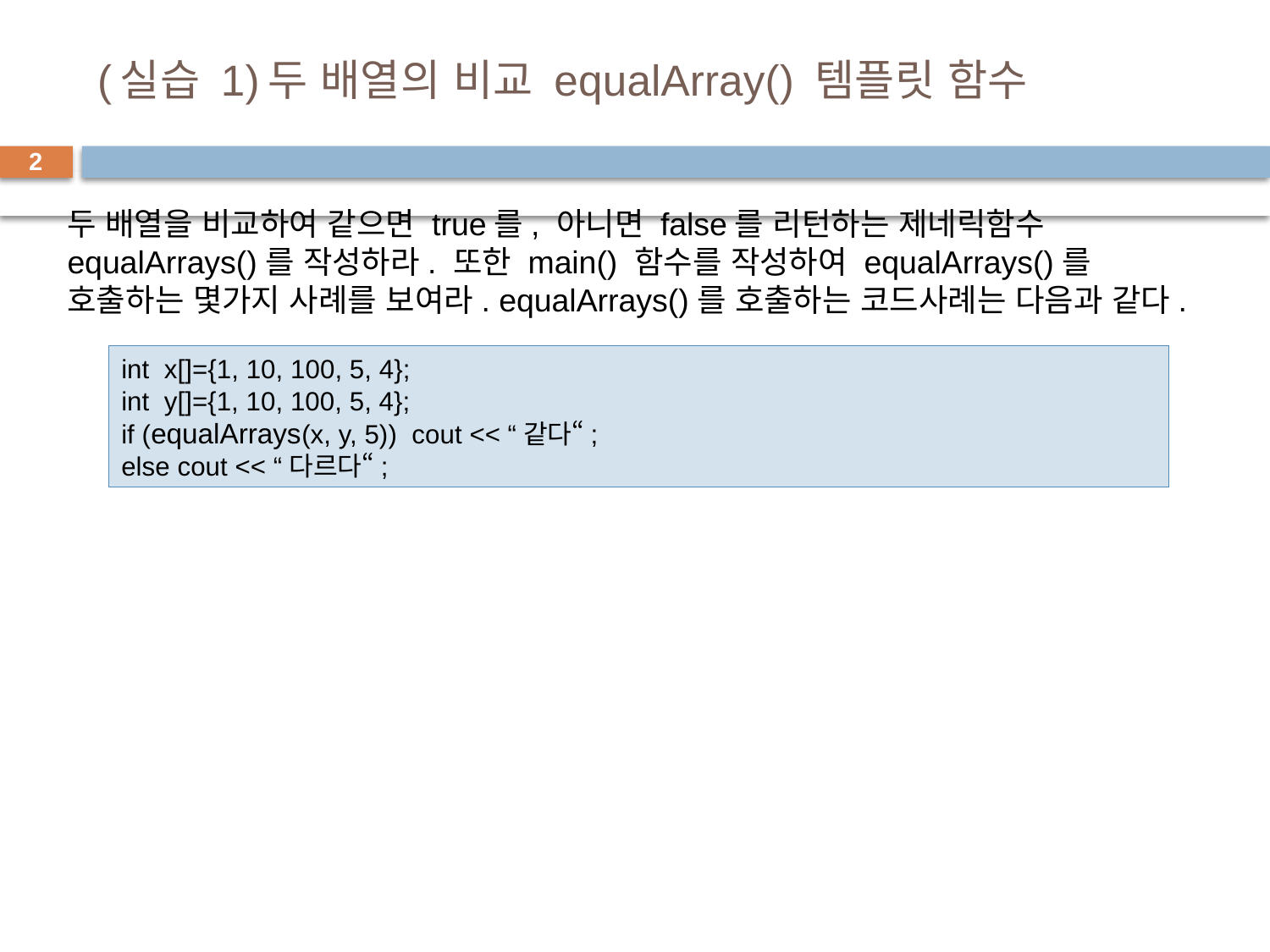

# (실습 1)두 배열의 비교 equalArray() 템플릿 함수
2
두 배열을 비교하여 같으면 true를, 아니면 false를 리턴하는 제네릭함수 equalArrays()를 작성하라. 또한 main() 함수를 작성하여 equalArrays()를 호출하는 몇가지 사례를 보여라. equalArrays()를 호출하는 코드사례는 다음과 같다.
int  x[]={1, 10, 100, 5, 4};
int  y[]={1, 10, 100, 5, 4};
if (equalArrays(x, y, 5))  cout << “같다“;
else cout << “다르다“;